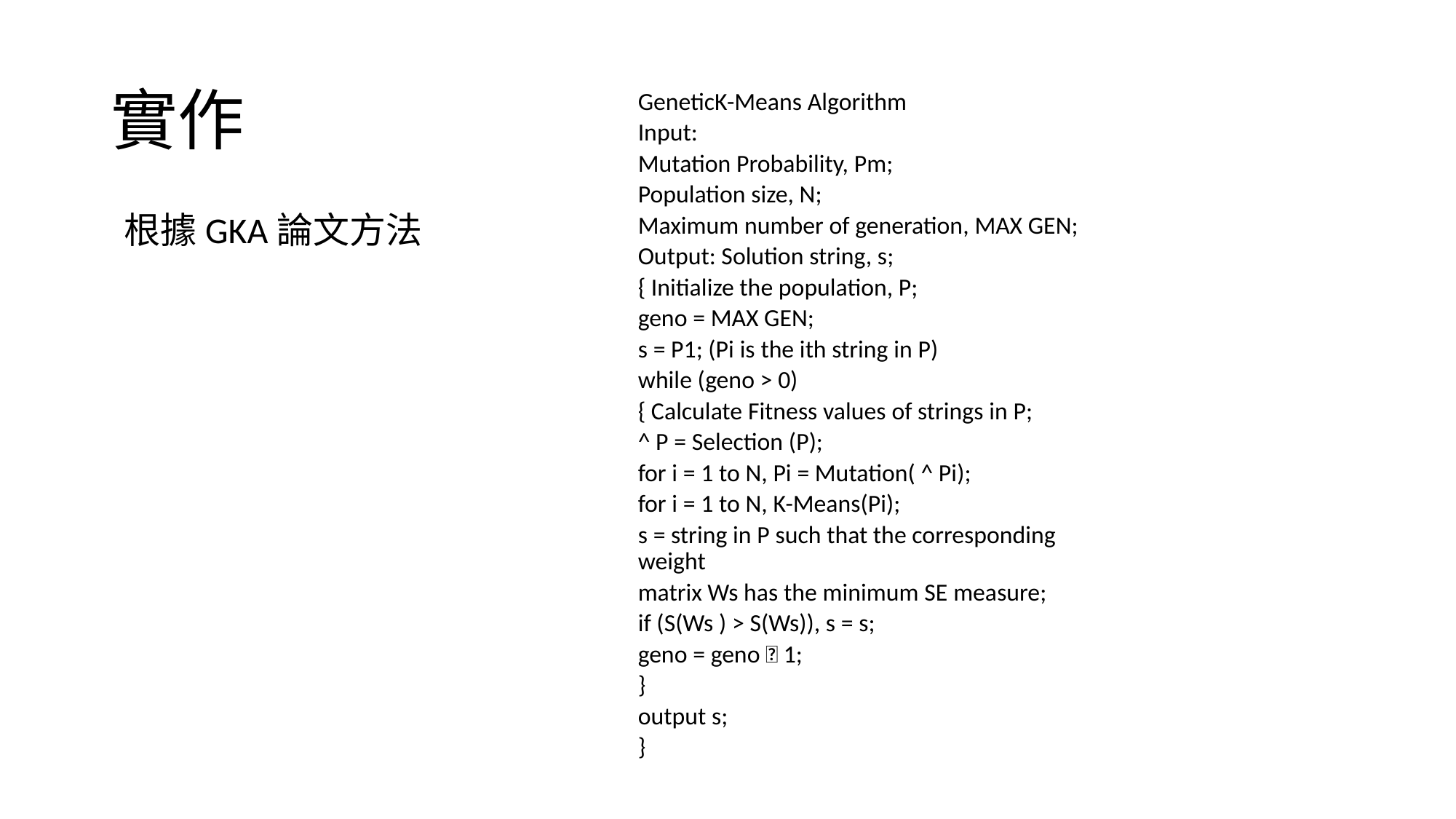

# 實作
GeneticK-Means Algorithm
Input:
Mutation Probability, Pm;
Population size, N;
Maximum number of generation, MAX GEN;
Output: Solution string, s;
{ Initialize the population, P;
geno = MAX GEN;
s = P1; (Pi is the ith string in P)
while (geno > 0)
{ Calculate Fitness values of strings in P;
^ P = Selection (P);
for i = 1 to N, Pi = Mutation( ^ Pi);
for i = 1 to N, K-Means(Pi);
s = string in P such that the corresponding weight
matrix Ws has the minimum SE measure;
if (S(Ws ) > S(Ws)), s = s;
geno = geno 􀀀 1;
}
output s;
}

根據GKA論文方法